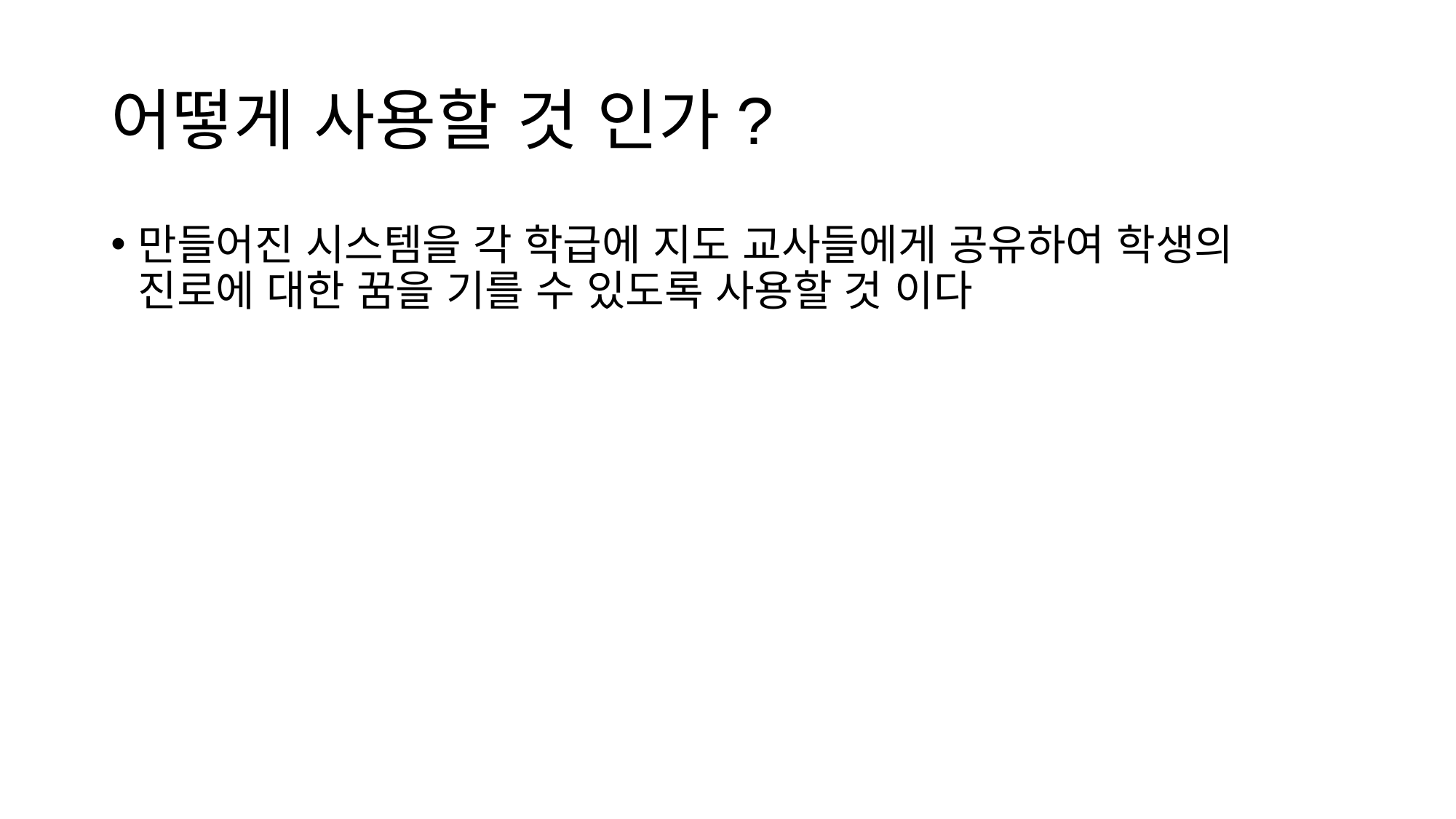

# 어떻게 사용할 것 인가?
만들어진 시스템을 각 학급에 지도 교사들에게 공유하여 학생의 진로에 대한 꿈을 기를 수 있도록 사용할 것 이다